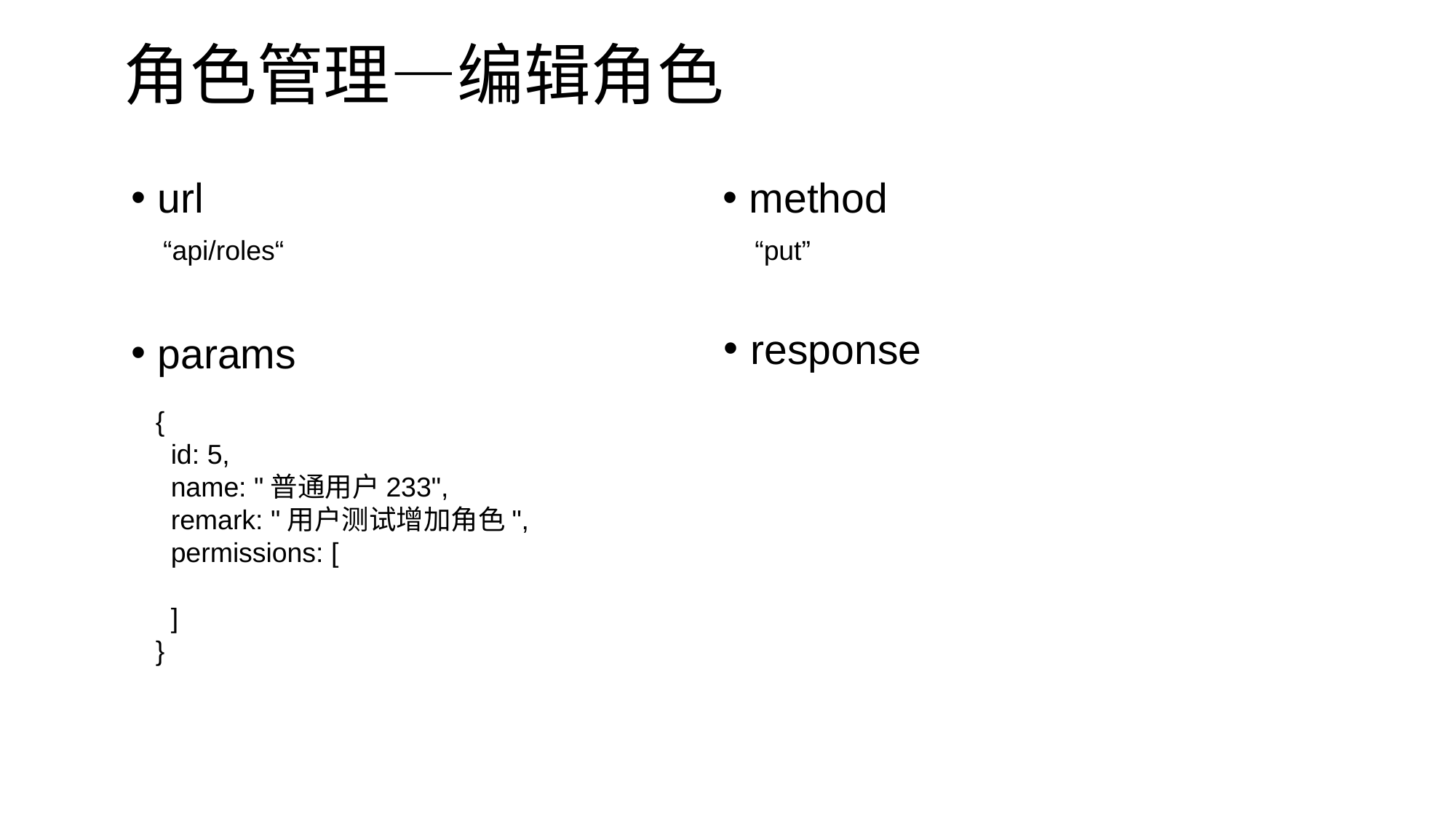

# 角色管理—编辑角色
method
url
“put”
“api/roles“
response
params
{
  id: 5,
  name: "普通用户233",
  remark: "用户测试增加角色",
  permissions: [

  ]
}